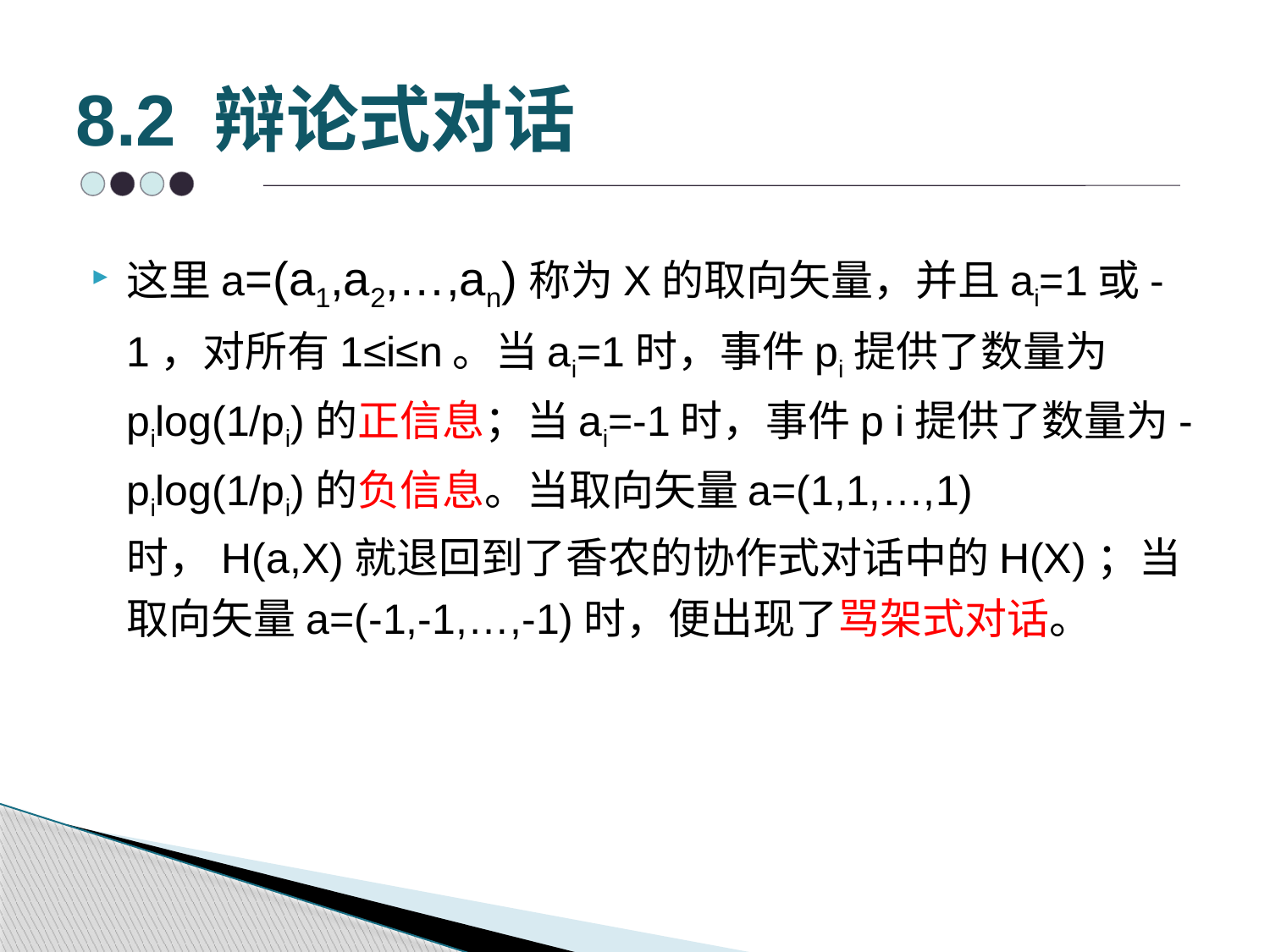

# 8.2 辩论式对话

这里a=(a1,a2,…,an)称为X的取向矢量，并且ai=1或-1，对所有1≤i≤n。当ai=1时，事件pi提供了数量为pilog(1/pi)的正信息；当ai=-1时，事件p i提供了数量为-pilog(1/pi)的负信息。当取向矢量a=(1,1,…,1)时，H(a,X)就退回到了香农的协作式对话中的H(X)；当取向矢量a=(-1,-1,…,-1)时，便出现了骂架式对话。